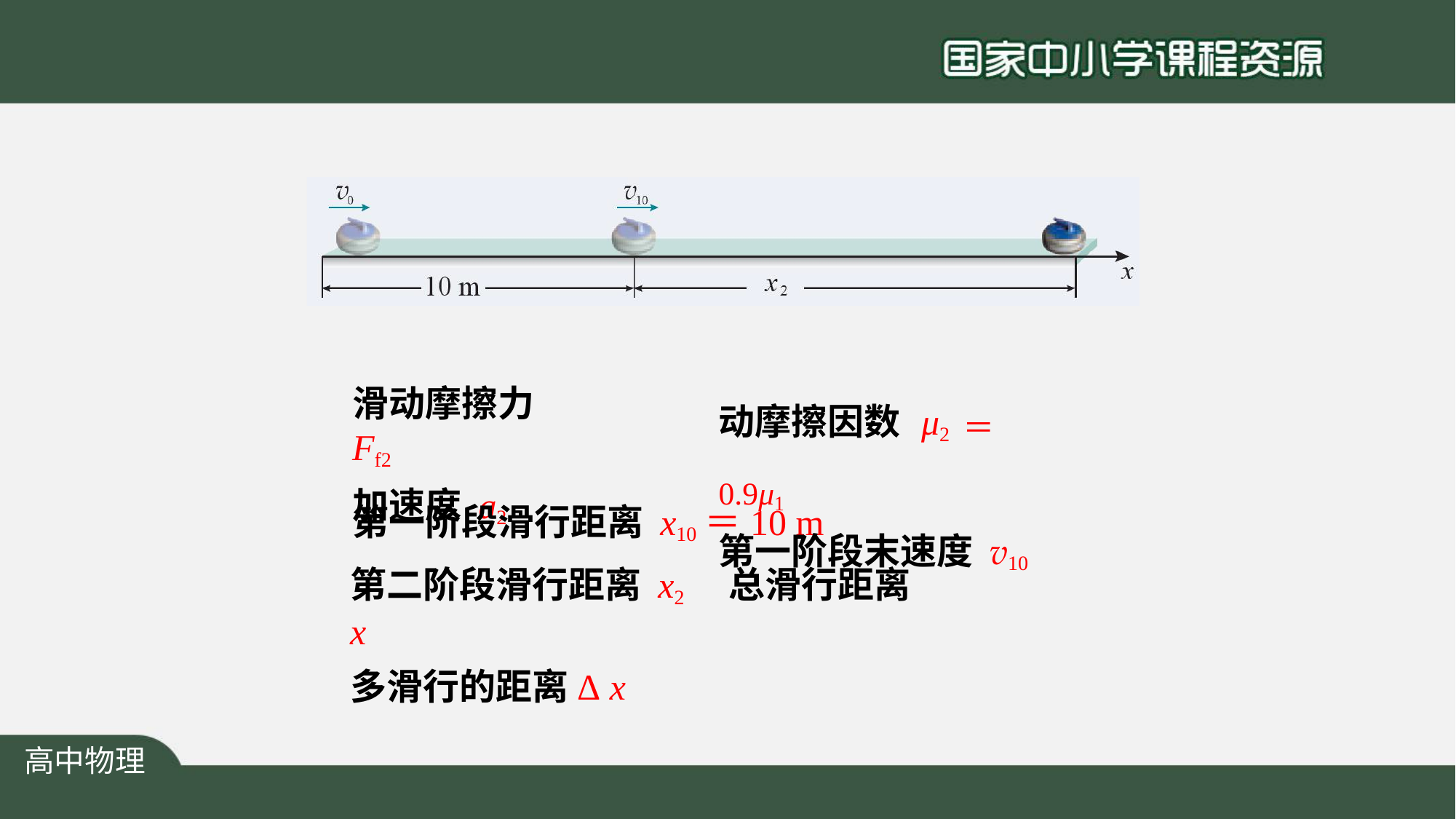

动摩擦因数	μ2 ＝0.9μ1
第一阶段末速度 v10
滑动摩擦力 Ff2
加速度 a2
第一阶段滑行距离 x10＝10 m
第二阶段滑行距离 x2	总滑行距离 x
多滑行的距离Δ x
高中物理